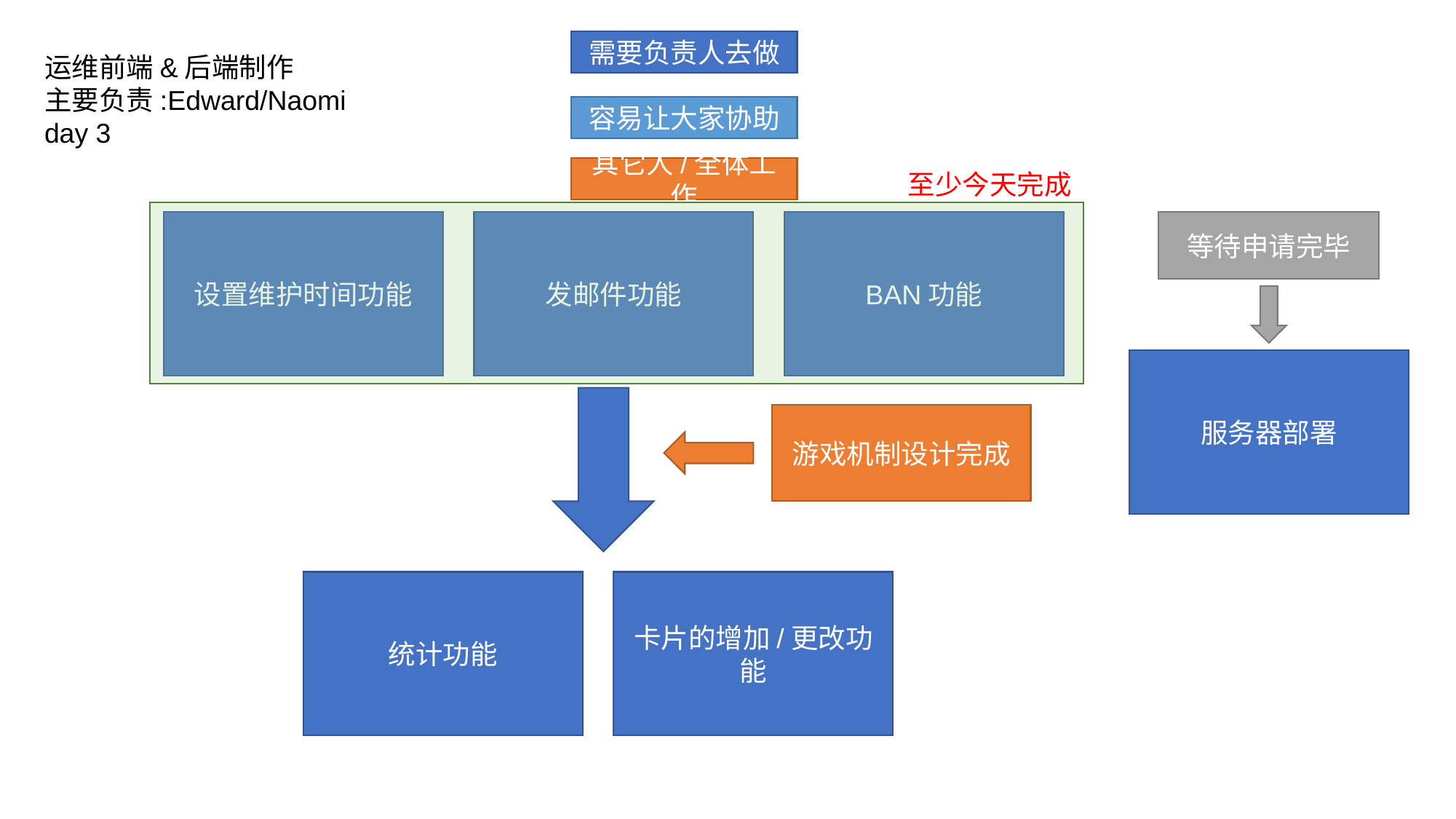

需要负责人去做
运维前端&后端制作
主要负责:Edward/Naomi
day 3
容易让大家协助
其它人/全体工作
至少今天完成

设置维护时间功能
发邮件功能
BAN功能
等待申请完毕

服务器部署

游戏机制设计完成

统计功能
卡片的增加/更改功能